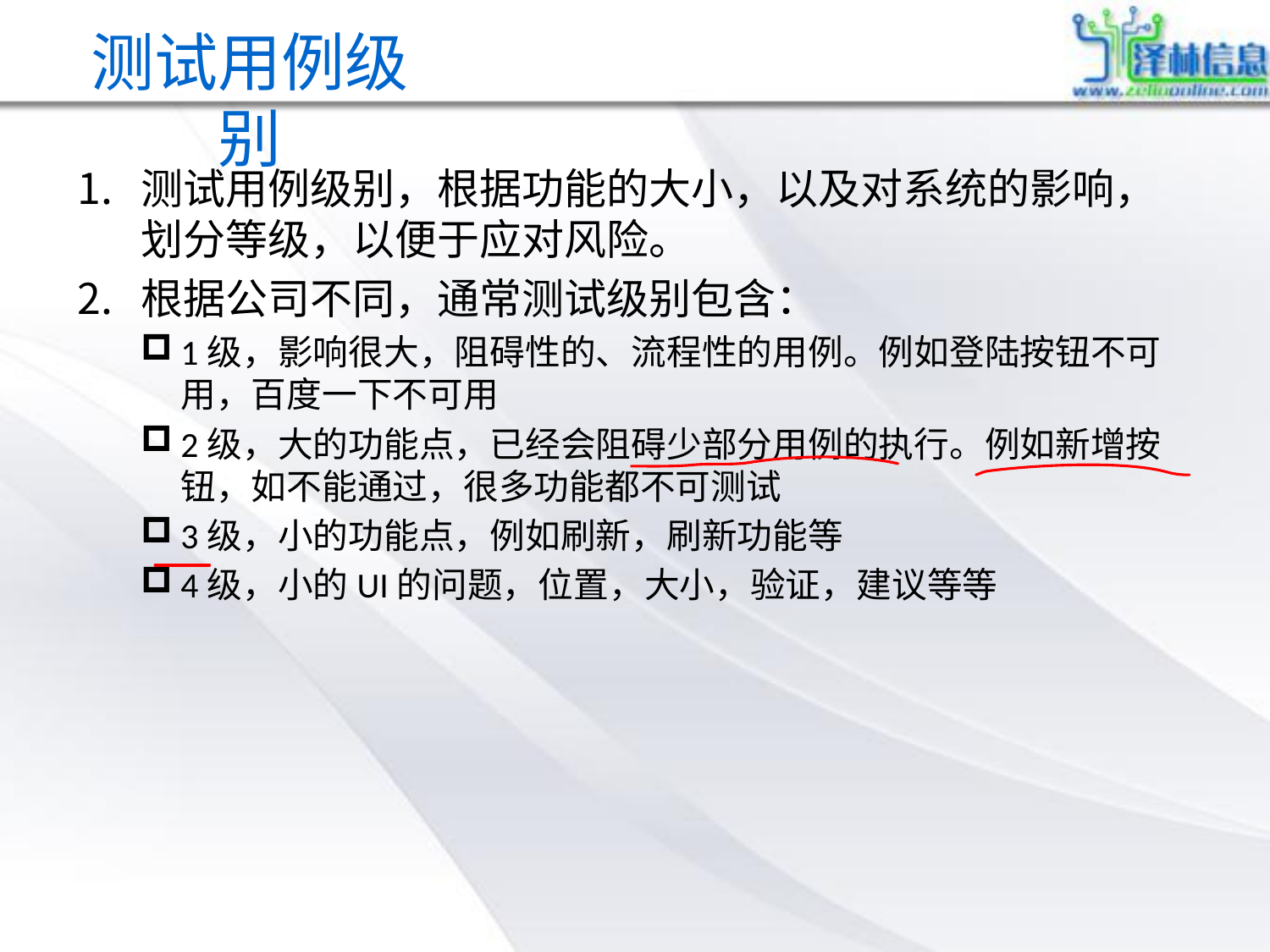

# 测试用例级别
测试用例级别，根据功能的大小，以及对系统的影响，划分等级，以便于应对风险。
根据公司不同，通常测试级别包含：
1级，影响很大，阻碍性的、流程性的用例。例如登陆按钮不可用，百度一下不可用
2级，大的功能点，已经会阻碍少部分用例的执行。例如新增按钮，如不能通过，很多功能都不可测试
3级，小的功能点，例如刷新，刷新功能等
4级，小的UI的问题，位置，大小，验证，建议等等